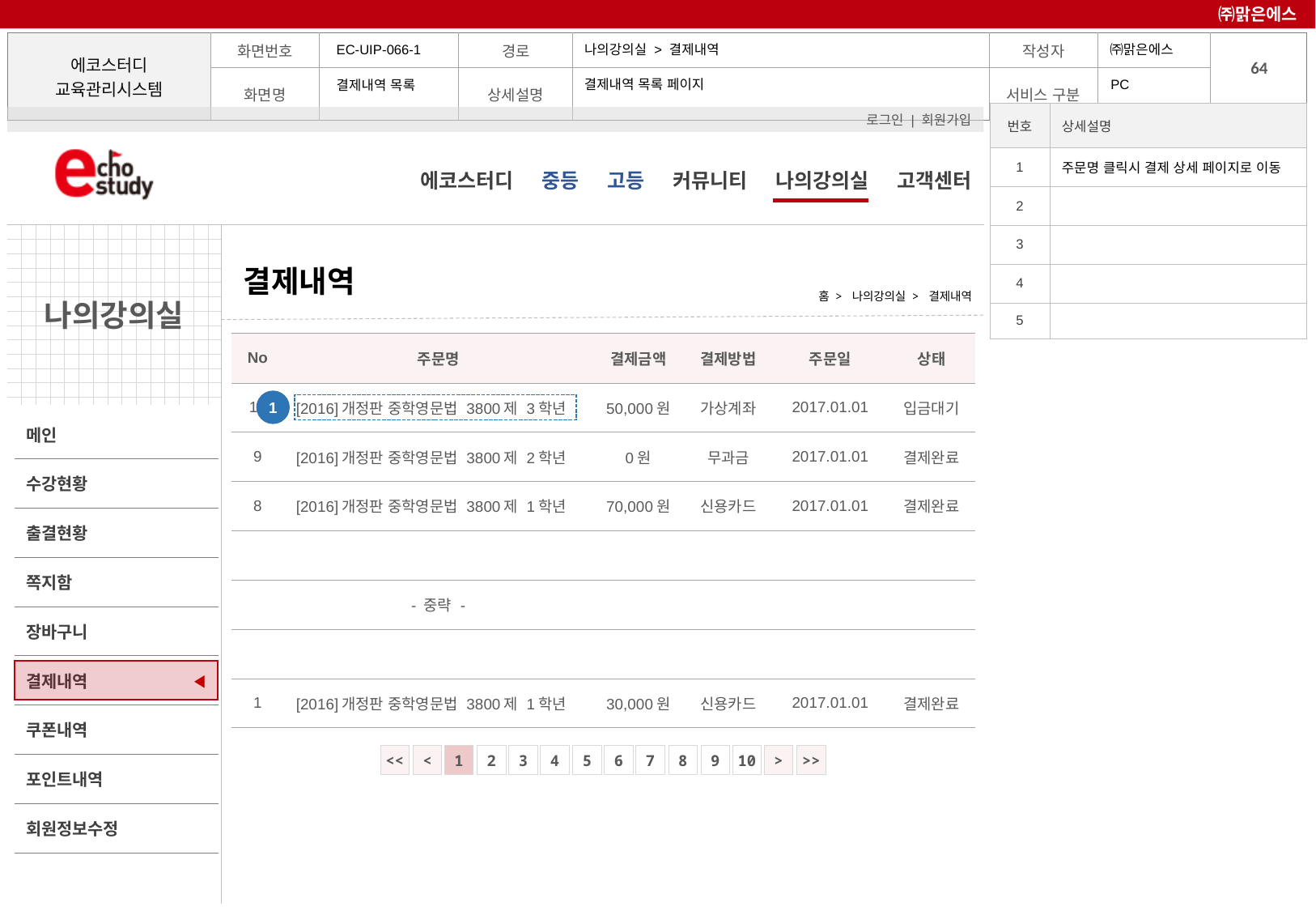

㈜맑은에스
나의강의실 > 결제내역
EC-UIP-066-1
PC
결제내역 목록 페이지
결제내역 목록
| 번호 | 상세설명 |
| --- | --- |
| 1 | 주문명 클릭시 결제 상세 페이지로 이동 |
| 2 |  |
| 3 |  |
| 4 |  |
| 5 |  |
# 결제내역
홈 > 나의강의실 > 결제내역
| No | 주문명 | 결제금액 | 결제방법 | 주문일 | 상태 |
| --- | --- | --- | --- | --- | --- |
| 10 | [2016]개정판 중학영문법 3800제 3학년 | 50,000원 | 가상계좌 | 2017.01.01 | 입금대기 |
| 9 | [2016]개정판 중학영문법 3800제 2학년 | 0원 | 무과금 | 2017.01.01 | 결제완료 |
| 8 | [2016]개정판 중학영문법 3800제 1학년 | 70,000원 | 신용카드 | 2017.01.01 | 결제완료 |
|  |  |  |  |  |  |
|  | - 중략 - |  |  |  |  |
|  |  |  |  |  |  |
| 1 | [2016]개정판 중학영문법 3800제 1학년 | 30,000원 | 신용카드 | 2017.01.01 | 결제완료 |
1

◀
<<
<
1
2
3
4
5
6
7
8
9
10
>
>>